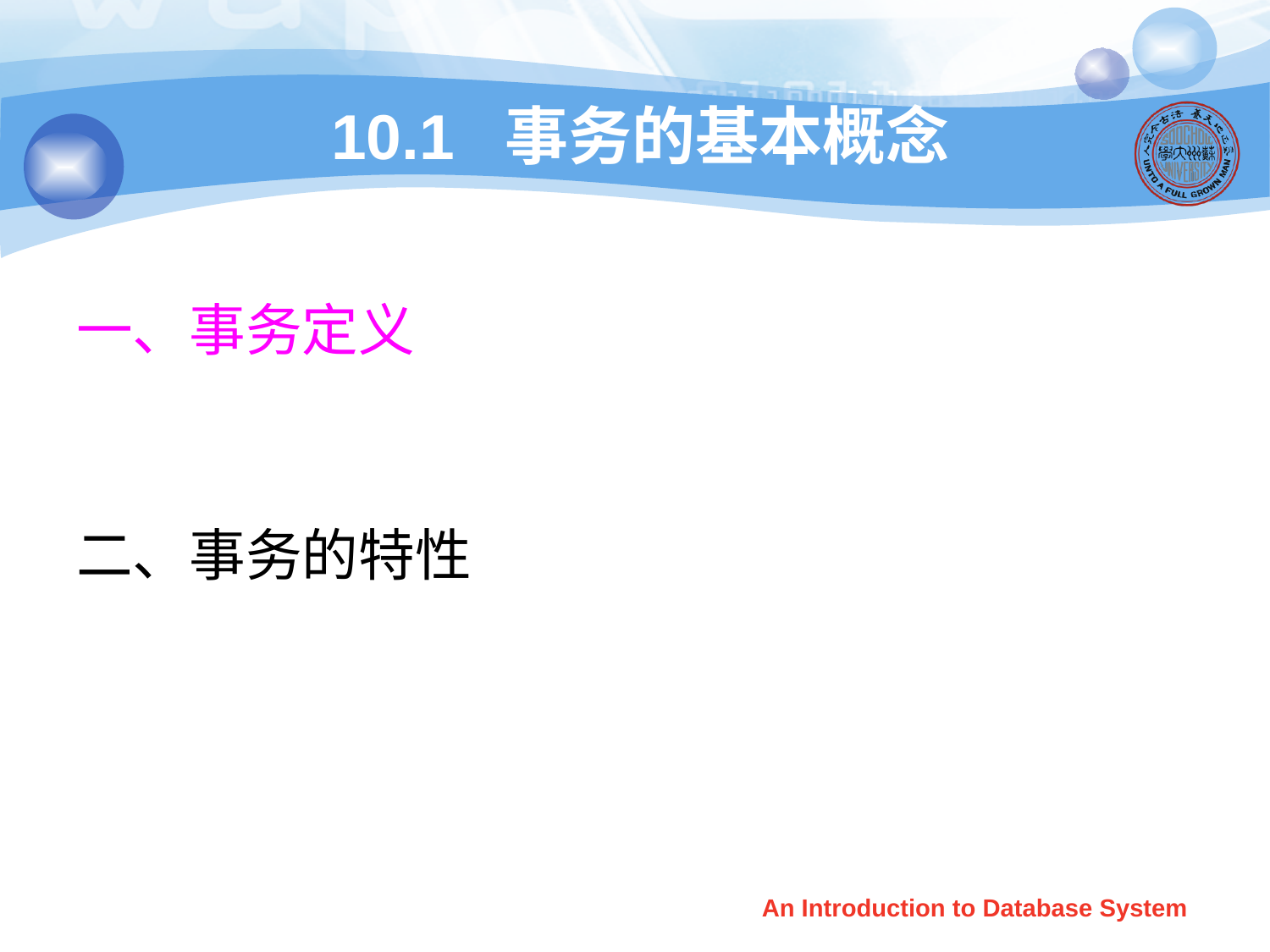

# 10.1  事务的基本概念
一、事务定义

二、事务的特性

An Introduction to Database System